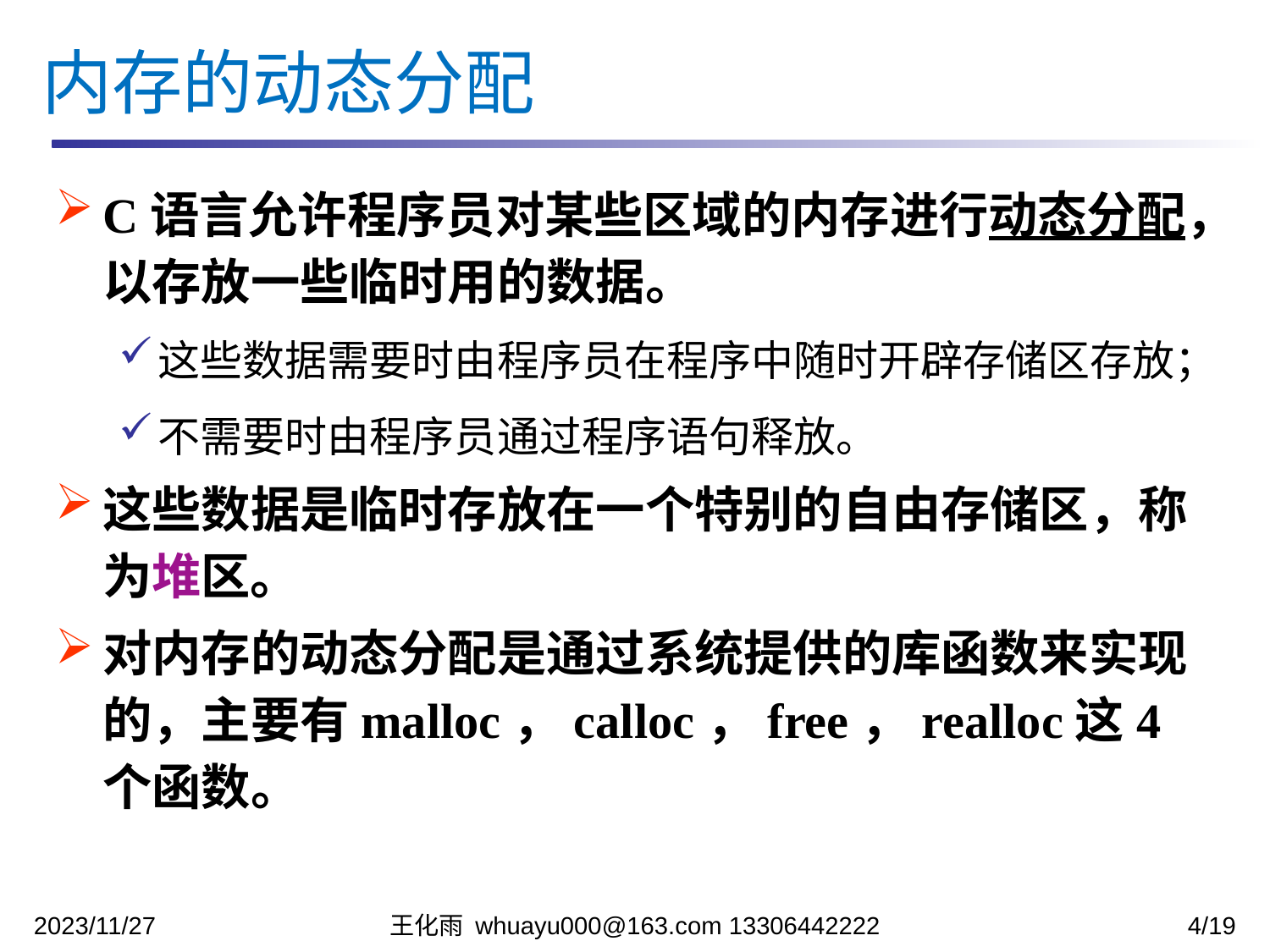

内存的动态分配
C语言允许程序员对某些区域的内存进行动态分配，以存放一些临时用的数据。
这些数据需要时由程序员在程序中随时开辟存储区存放；
不需要时由程序员通过程序语句释放。
这些数据是临时存放在一个特别的自由存储区，称为堆区。
对内存的动态分配是通过系统提供的库函数来实现的，主要有malloc，calloc，free，realloc这4个函数。
2023/11/27
王化雨 whuayu000@163.com 13306442222
4/19